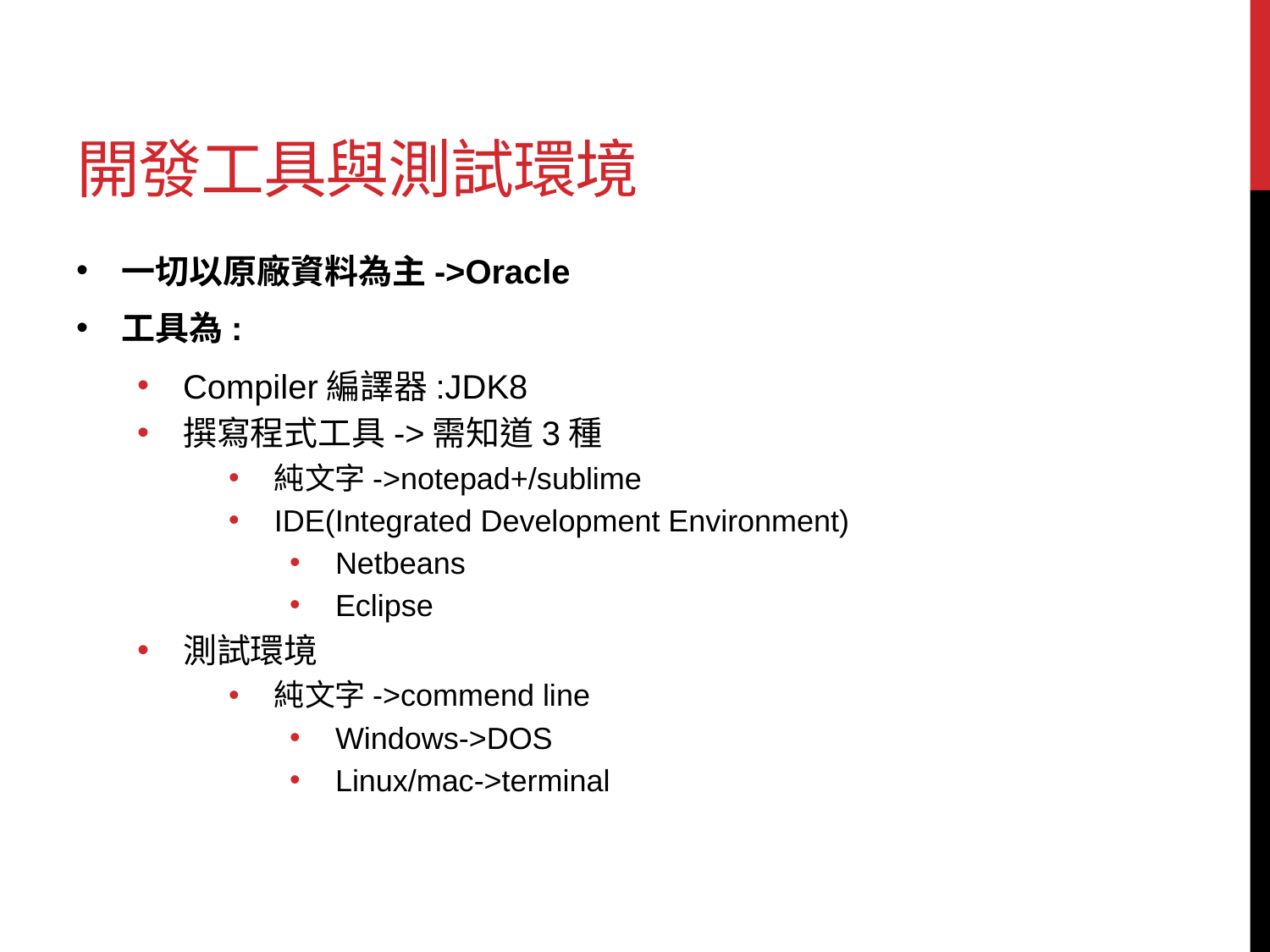

# 開發工具與測試環境
一切以原廠資料為主->Oracle
工具為:
Compiler編譯器:JDK8
撰寫程式工具->需知道3種
純文字->notepad+/sublime
IDE(Integrated Development Environment)
Netbeans
Eclipse
測試環境
純文字->commend line
Windows->DOS
Linux/mac->terminal